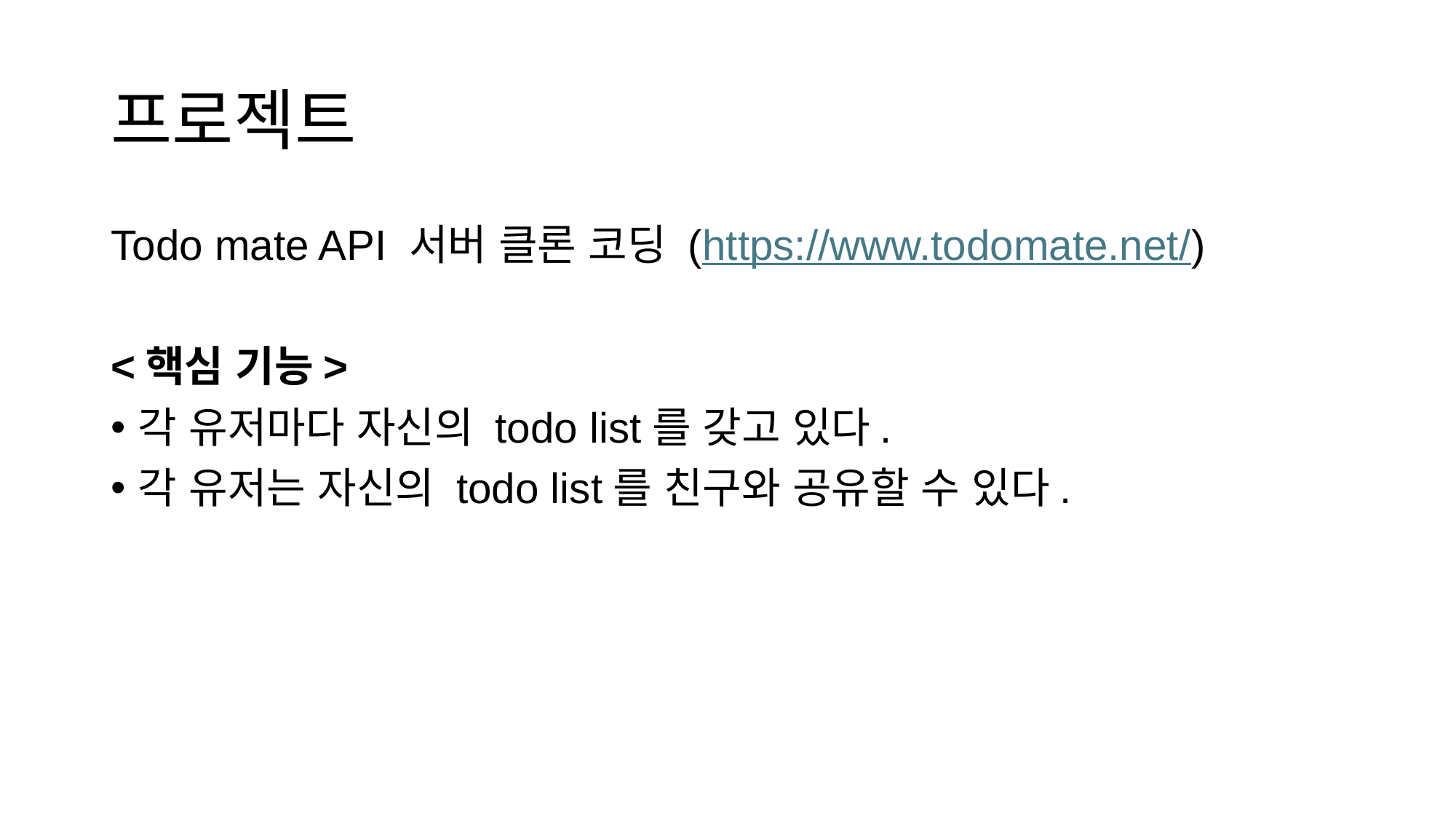

# 프로젝트
Todo mate API 서버 클론 코딩 (https://www.todomate.net/)

<핵심 기능>
각 유저마다 자신의 todo list를 갖고 있다.
각 유저는 자신의 todo list를 친구와 공유할 수 있다.